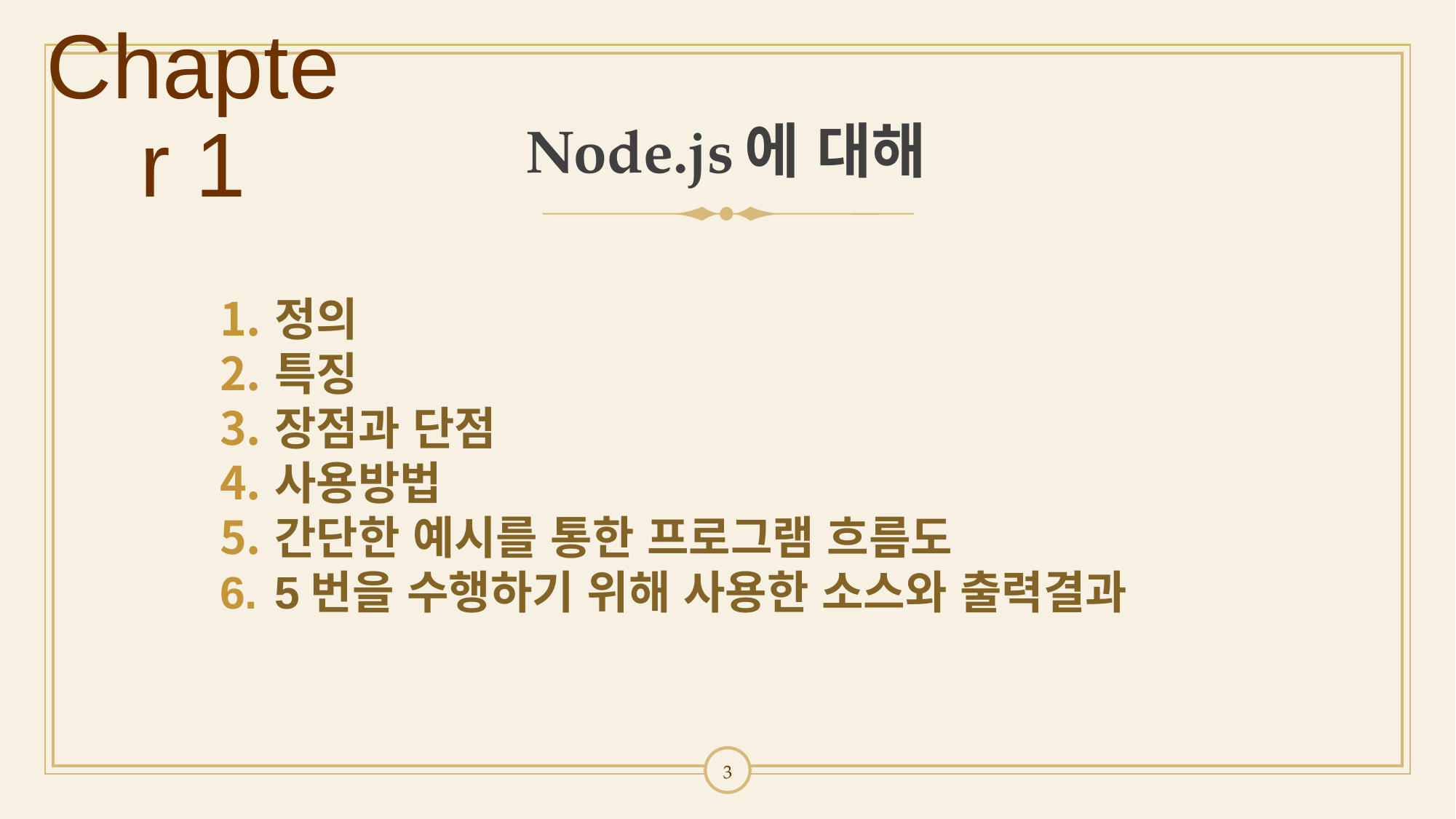

# Chapter 1
Node.js에 대해

정의
특징
장점과 단점
사용방법
간단한 예시를 통한 프로그램 흐름도
5번을 수행하기 위해 사용한 소스와 출력결과
3